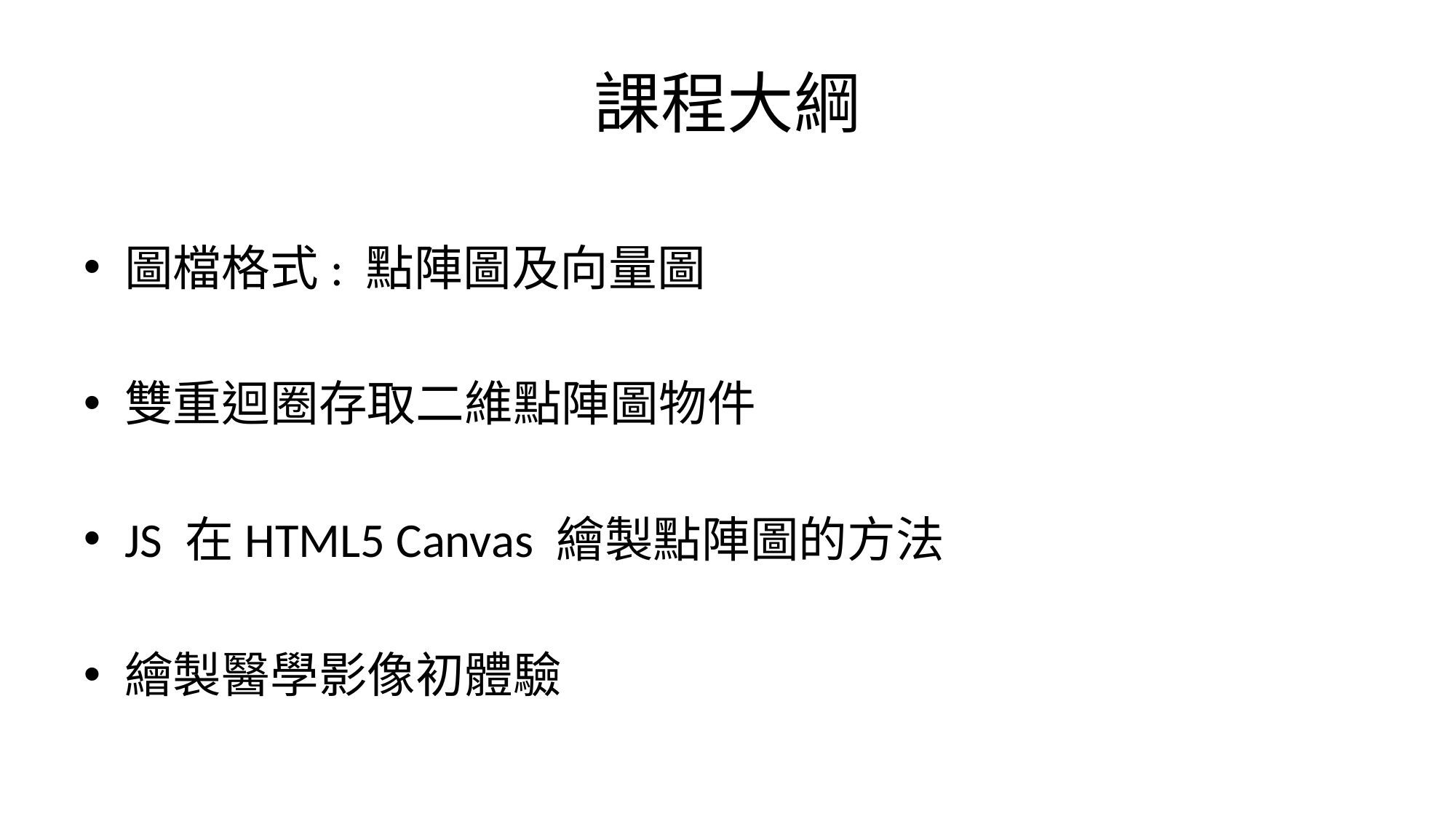

# 課程大綱
圖檔格式: 點陣圖及向量圖

雙重迴圈存取二維點陣圖物件

JS 在HTML5 Canvas 繪製點陣圖的方法

繪製醫學影像初體驗

醫學影像檔案 (DICOM 檔)範例